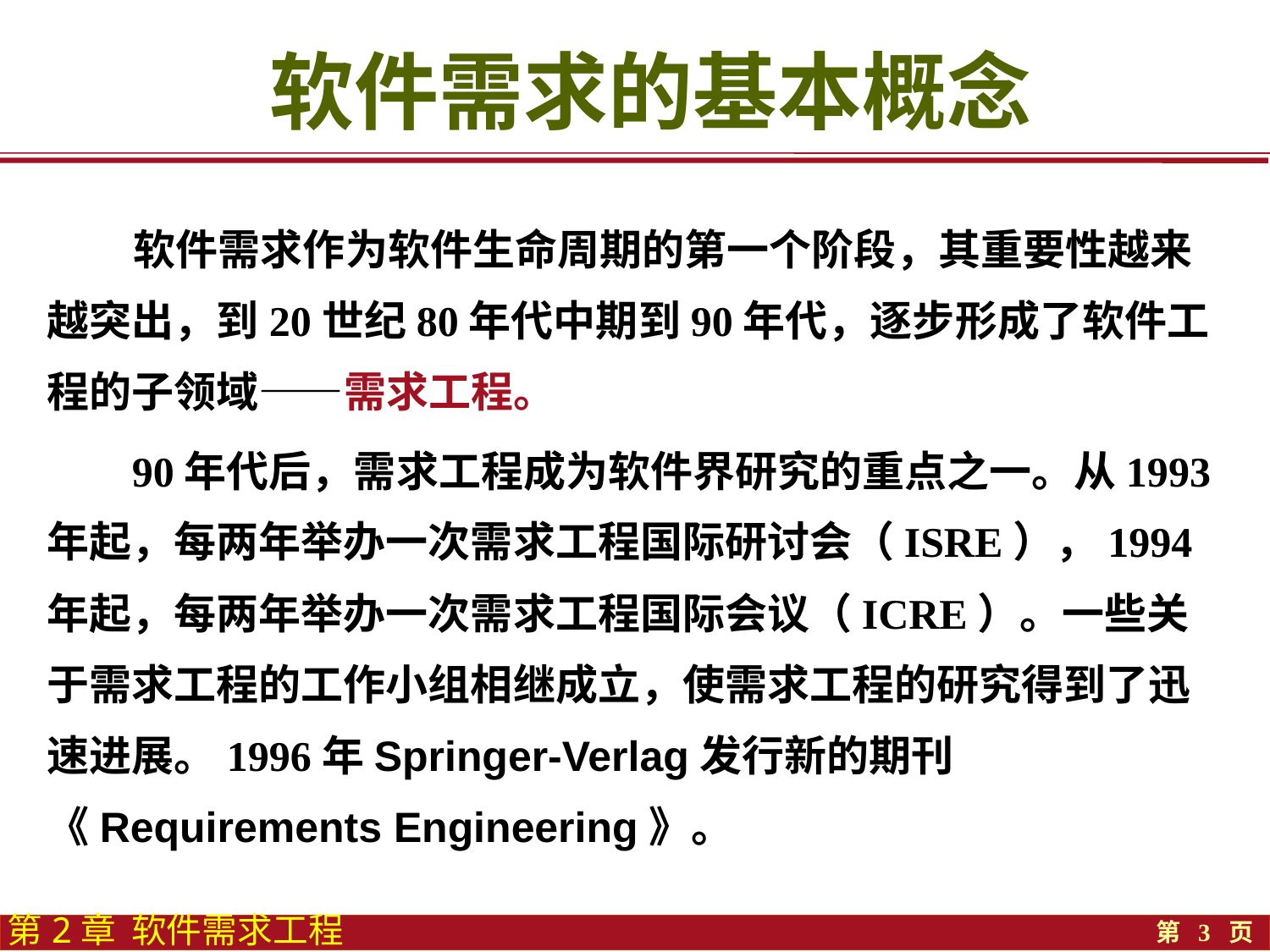

软件需求的基本概念
        软件需求作为软件生命周期的第一个阶段，其重要性越来越突出，到20世纪80年代中期到90年代，逐步形成了软件工程的子领域——需求工程。
        90年代后，需求工程成为软件界研究的重点之一。从1993年起，每两年举办一次需求工程国际研讨会（ISRE），1994年起，每两年举办一次需求工程国际会议（ICRE）。一些关于需求工程的工作小组相继成立，使需求工程的研究得到了迅速进展。1996年Springer-Verlag发行新的期刊《Requirements Engineering》。